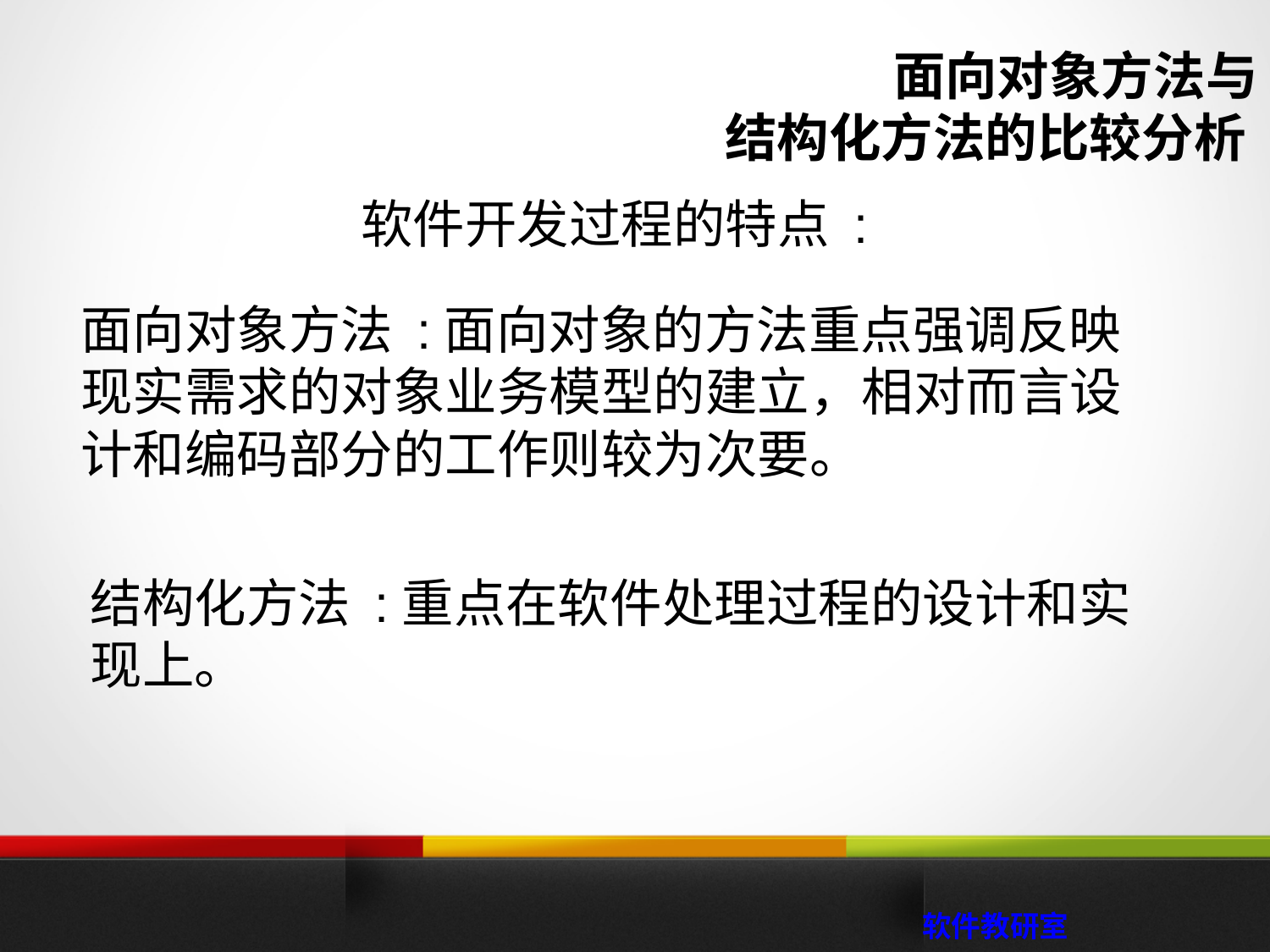

面向对象方法与
结构化方法的比较分析

# 软件开发过程的特点 :
面向对象方法 :面向对象的方法重点强调反映现实需求的对象业务模型的建立，相对而言设计和编码部分的工作则较为次要。
结构化方法 :重点在软件处理过程的设计和实现上。
                                     软件教研室